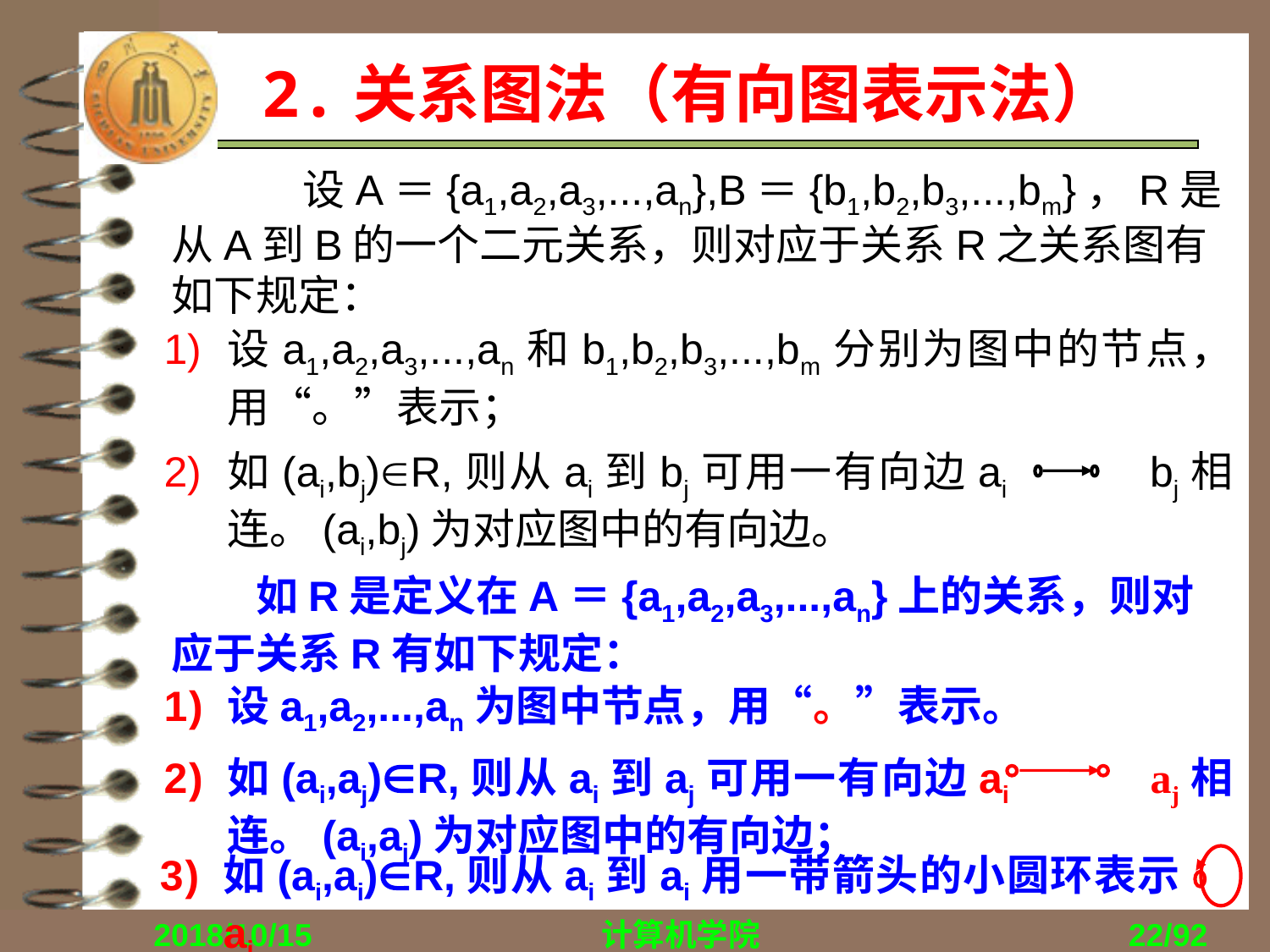

# 2.关系图法（有向图表示法）
设A＝{a1,a2,a3,...,an},B＝{b1,b2,b3,...,bm}，R是
从A到B的一个二元关系，则对应于关系R之关系图有如下规定：
设a1,a2,a3,...,an和b1,b2,b3,...,bm分别为图中的节点，用“。”表示；
如(ai,bj)∈R,则从ai到bj可用一有向边ai　　bj相连。(ai,bj)为对应图中的有向边。

　　如R是定义在A＝{a1,a2,a3,...,an}上的关系，则对应于关系R有如下规定：
设a1,a2,...,an为图中节点，用“。”表示。
如(ai,aj)∈R,则从ai到aj可用一有向边ai　　aj相连。(ai,aj)为对应图中的有向边；

如(ai,ai)∈R,则从ai到ai用一带箭头的小圆环表示ai

2018/10/15
计算机学院
22/92